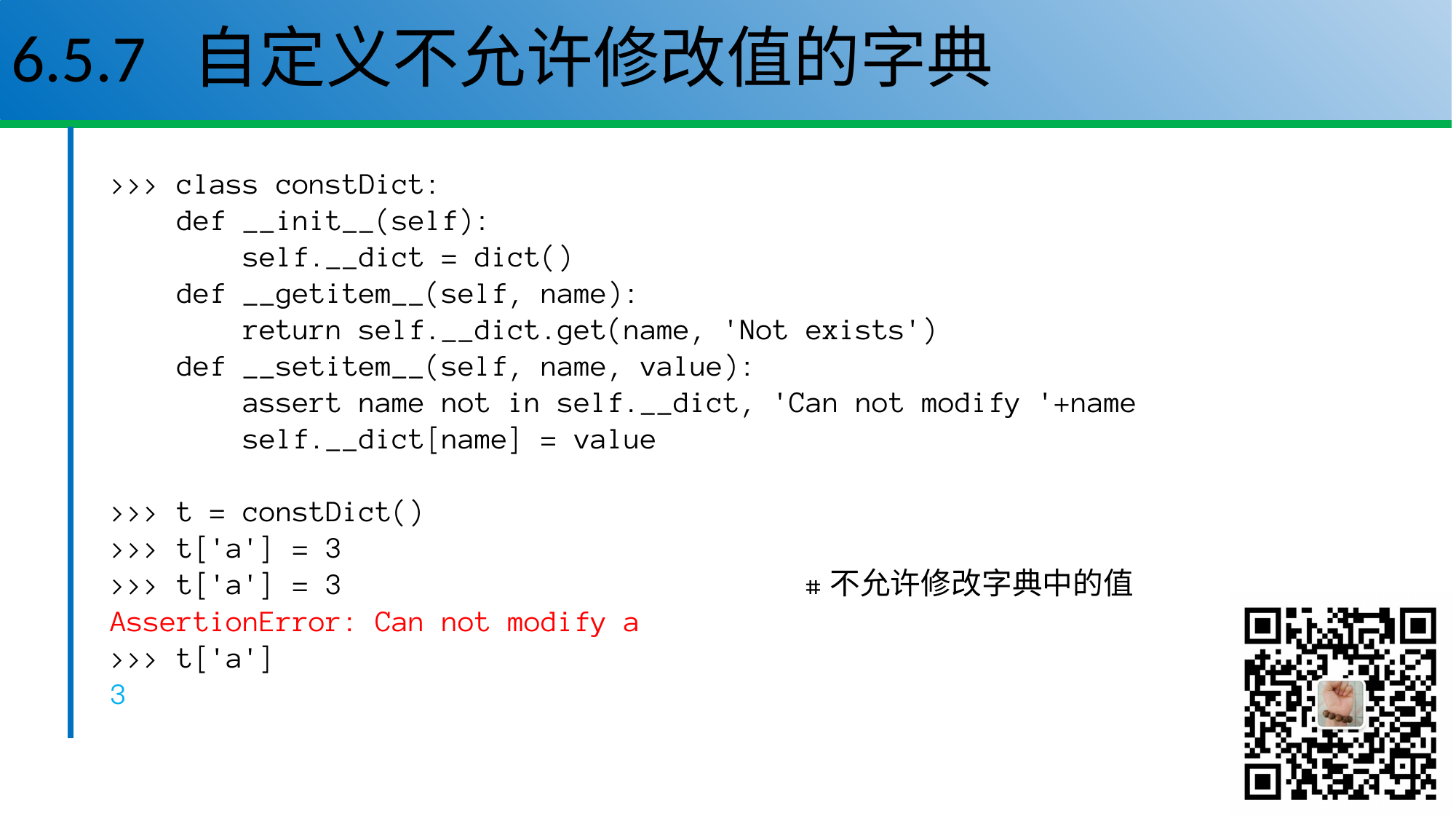

# 6.5.7  自定义不允许修改值的字典
>>> class constDict:
    def __init__(self):
        self.__dict = dict()
    def __getitem__(self, name):
        return self.__dict.get(name, 'Not exists')
    def __setitem__(self, name, value):
        assert name not in self.__dict, 'Can not modify '+name
        self.__dict[name] = value

>>> t = constDict()
>>> t['a'] = 3
>>> t['a'] = 3                            #不允许修改字典中的值
AssertionError: Can not modify a
>>> t['a']
3
59